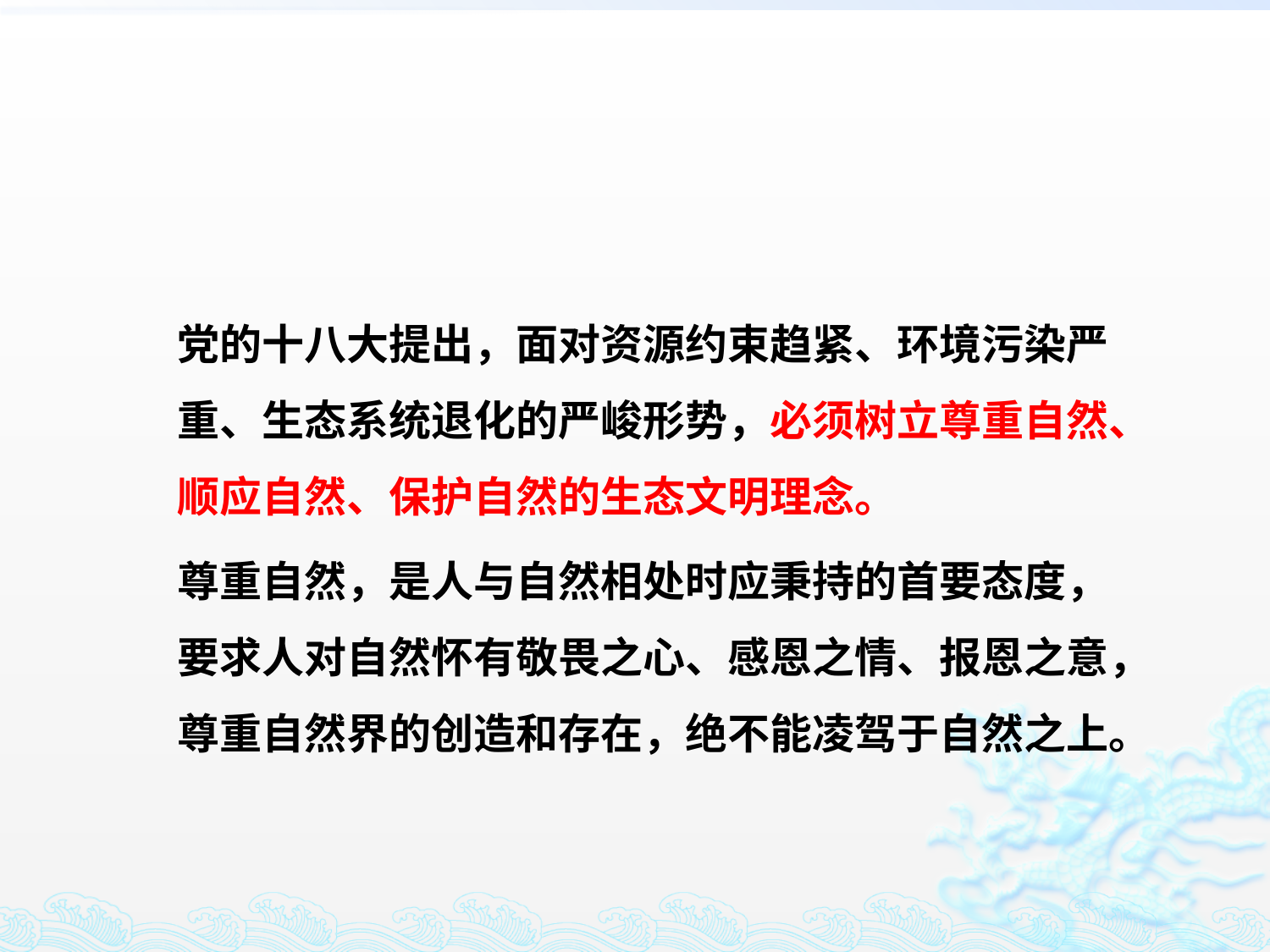

党的十八大提出，面对资源约束趋紧、环境污染严重、生态系统退化的严峻形势，必须树立尊重自然、顺应自然、保护自然的生态文明理念。
尊重自然，是人与自然相处时应秉持的首要态度，要求人对自然怀有敬畏之心、感恩之情、报恩之意，尊重自然界的创造和存在，绝不能凌驾于自然之上。